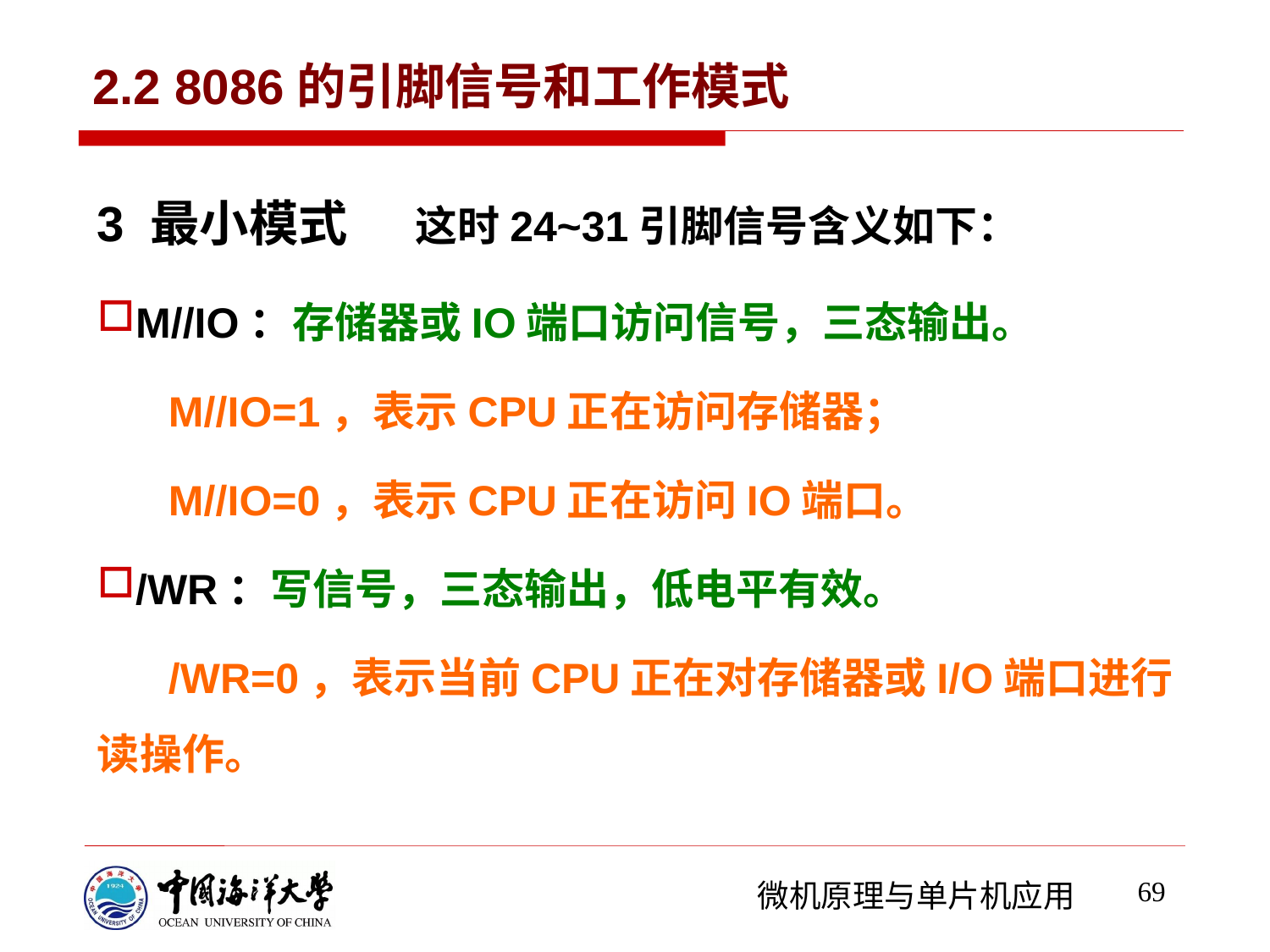

# 2.2 8086的引脚信号和工作模式
3 最小模式      这时24~31引脚信号含义如下：
M//IO：存储器或IO端口访问信号，三态输出。
      M//IO=1，表示CPU正在访问存储器；
      M//IO=0，表示CPU正在访问IO端口。
/WR：写信号，三态输出，低电平有效。
      /WR=0，表示当前CPU正在对存储器或I/O端口进行读操作。

69